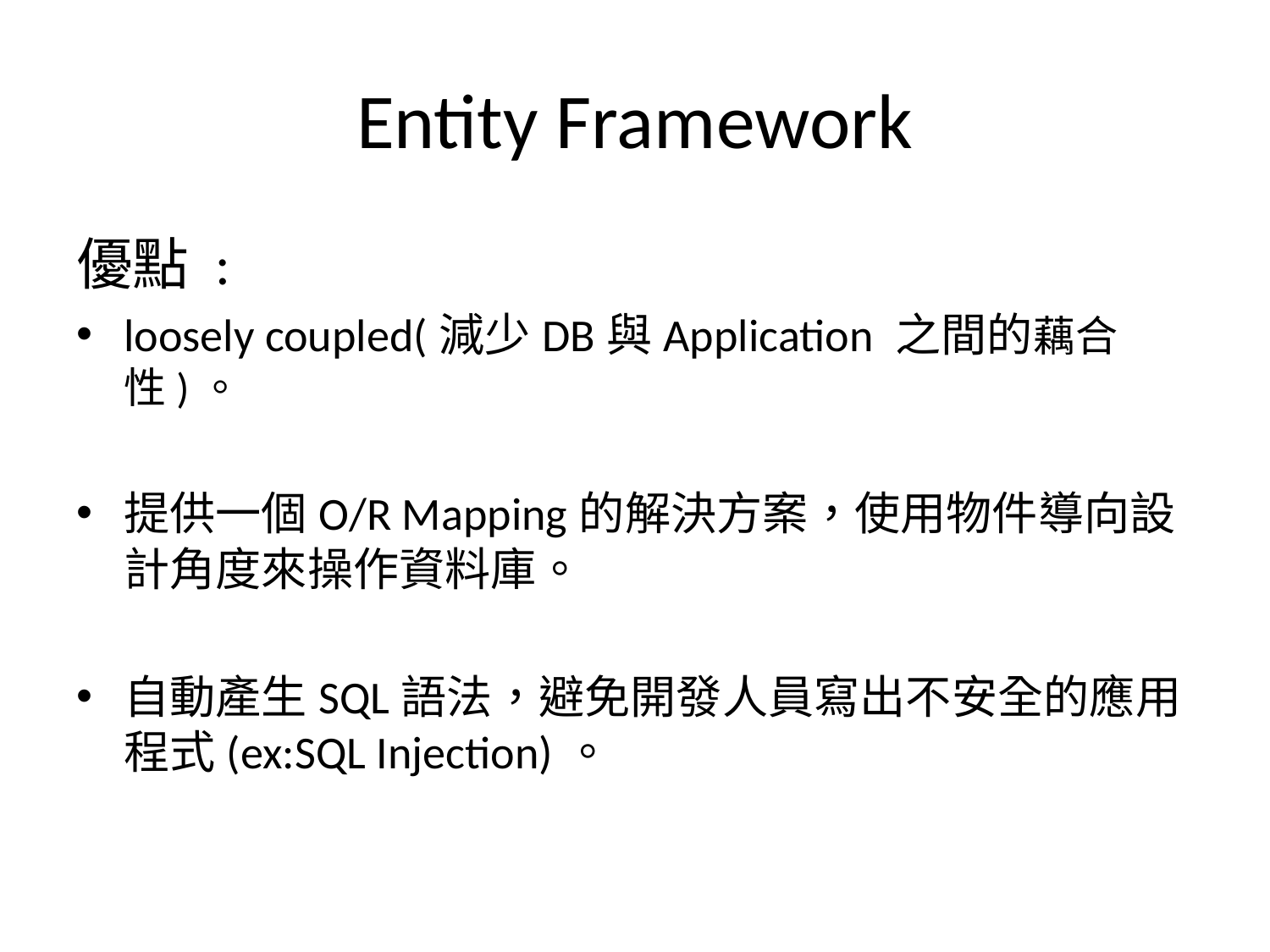

# Entity Framework
優點 :
loosely coupled(減少DB與Application 之間的藕合性)。

提供一個O/R Mapping的解決方案，使用物件導向設計角度來操作資料庫。

自動產生SQL語法，避免開發人員寫出不安全的應用程式(ex:SQL Injection)。